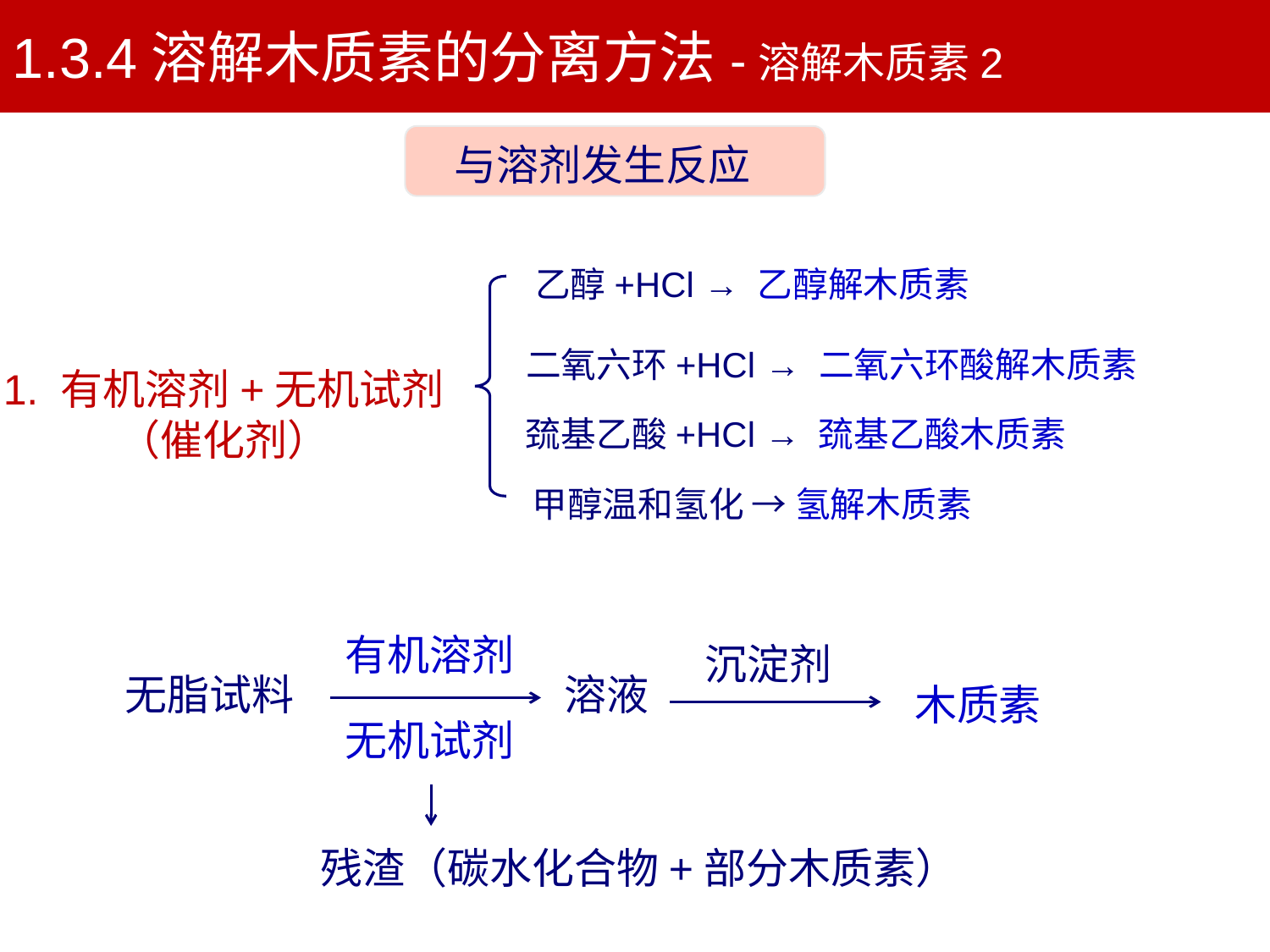

1.3.4溶解木质素的分离方法-溶解木质素2

与溶剂发生反应
乙醇+HCl → 乙醇解木质素

二氧六环+HCl → 二氧六环酸解木质素
1. 有机溶剂+无机试剂
（催化剂）
巯基乙酸+HCl → 巯基乙酸木质素
甲醇温和氢化 → 氢解木质素
有机溶剂
沉淀剂
无脂试料
溶液
木质素
无机试剂
残渣（碳水化合物+部分木质素）